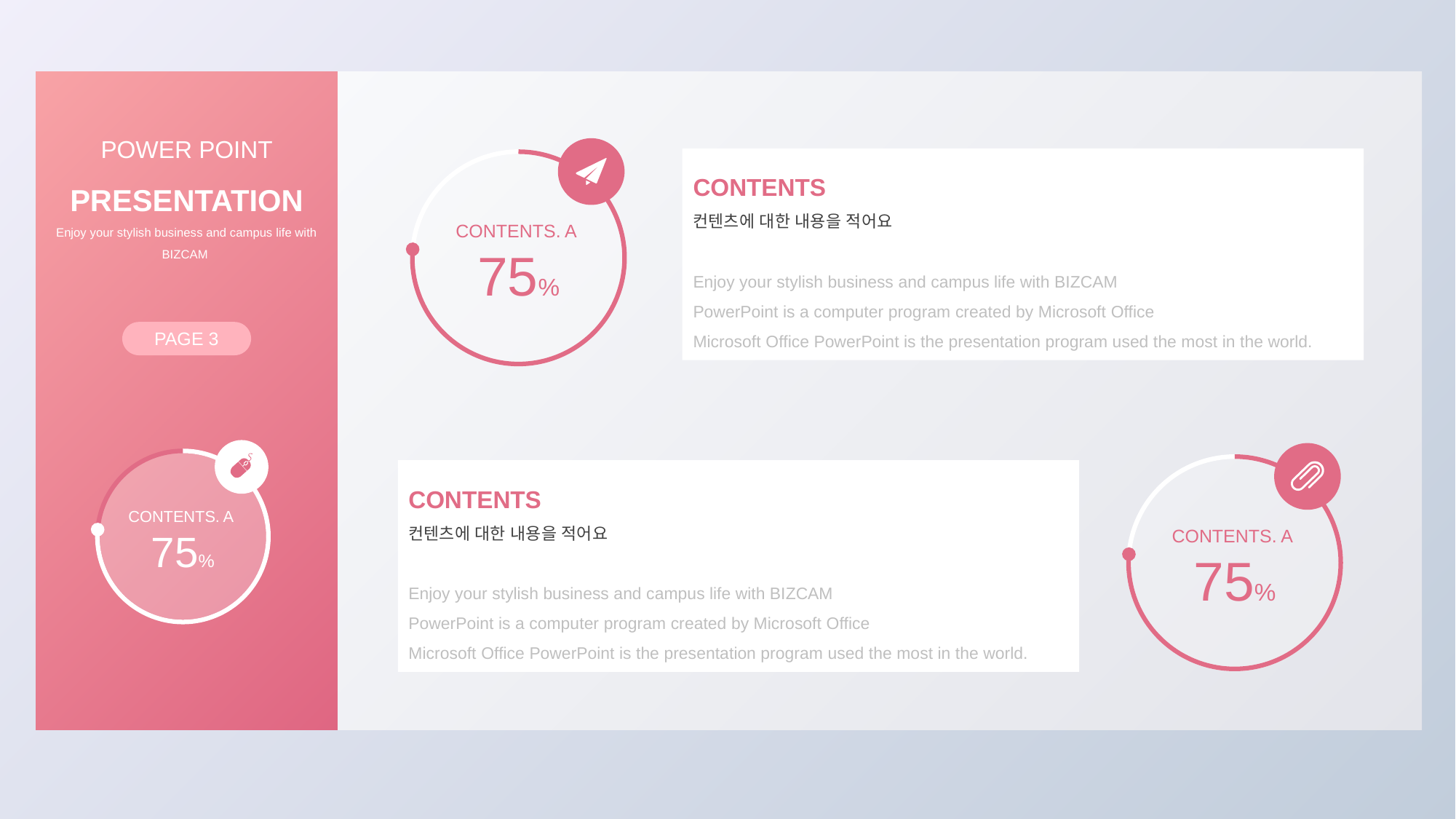

POWER POINT PRESENTATION
Enjoy your stylish business and campus life with BIZCAM

CONTENTS
컨텐츠에 대한 내용을 적어요

Enjoy your stylish business and campus life with BIZCAM
PowerPoint is a computer program created by Microsoft Office
Microsoft Office PowerPoint is the presentation program used the most in the world.
CONTENTS. A
75%

PAGE 3

CONTENTS. A
75%

CONTENTS. A
75%

CONTENTS
컨텐츠에 대한 내용을 적어요

Enjoy your stylish business and campus life with BIZCAM
PowerPoint is a computer program created by Microsoft Office
Microsoft Office PowerPoint is the presentation program used the most in the world.